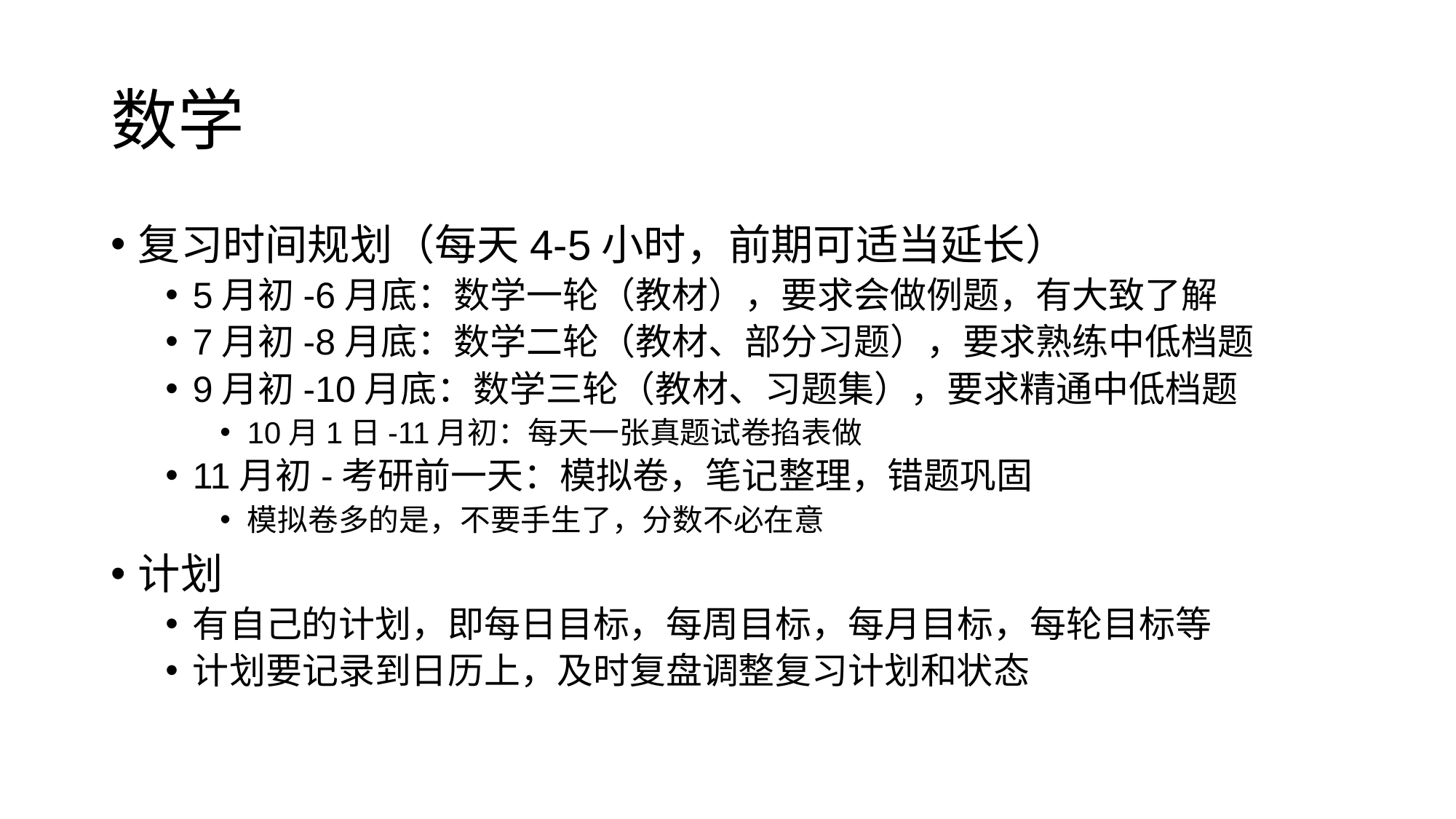

# 数学
复习时间规划（每天4-5小时，前期可适当延长）
5月初-6月底：数学一轮（教材），要求会做例题，有大致了解
7月初-8月底：数学二轮（教材、部分习题），要求熟练中低档题
9月初-10月底：数学三轮（教材、习题集），要求精通中低档题
10月1日-11月初：每天一张真题试卷掐表做
11月初-考研前一天：模拟卷，笔记整理，错题巩固
模拟卷多的是，不要手生了，分数不必在意
计划
有自己的计划，即每日目标，每周目标，每月目标，每轮目标等
计划要记录到日历上，及时复盘调整复习计划和状态